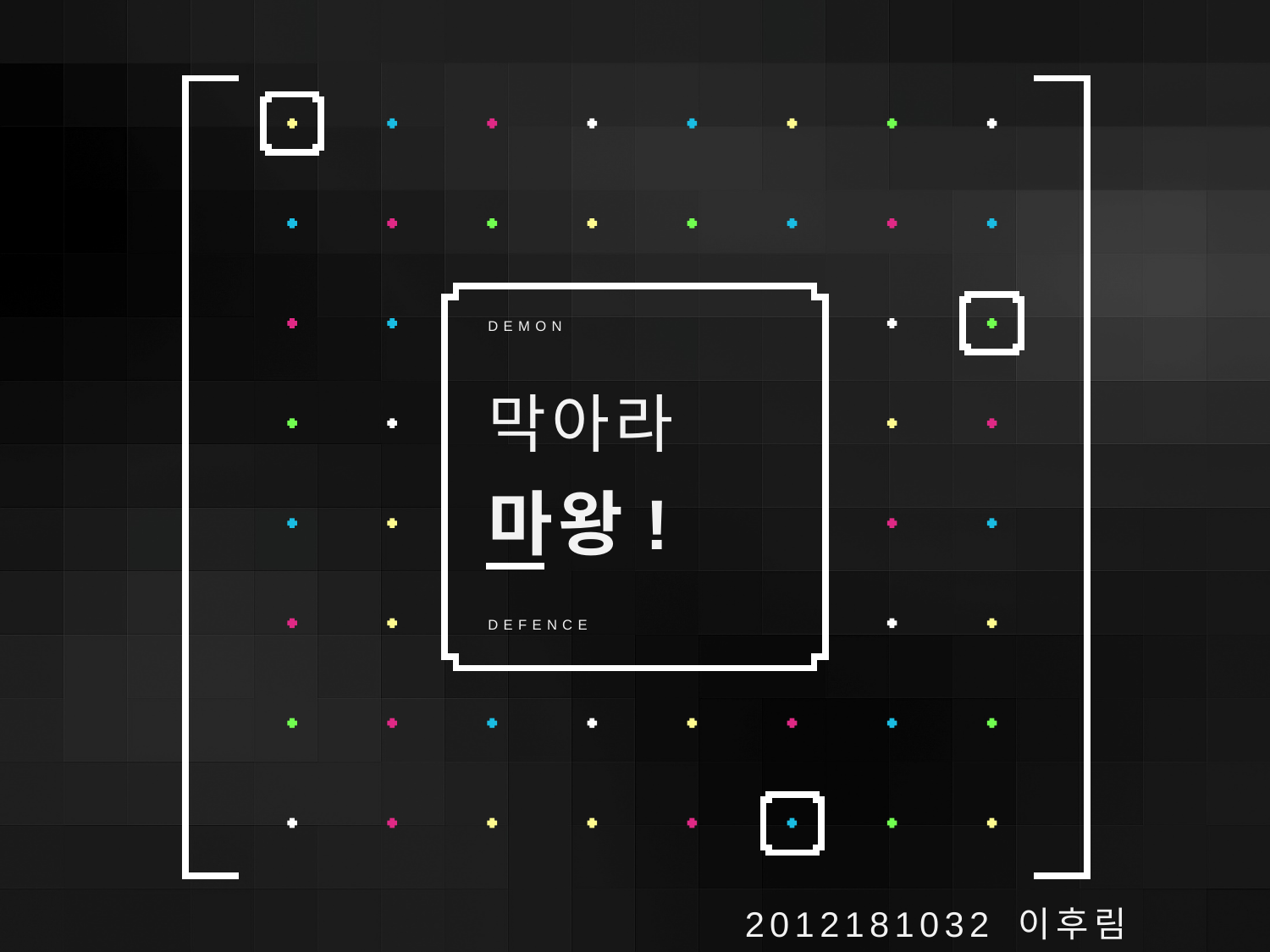

# DEMON
막아라
마왕!
DEFENCE
2012181032 이후림